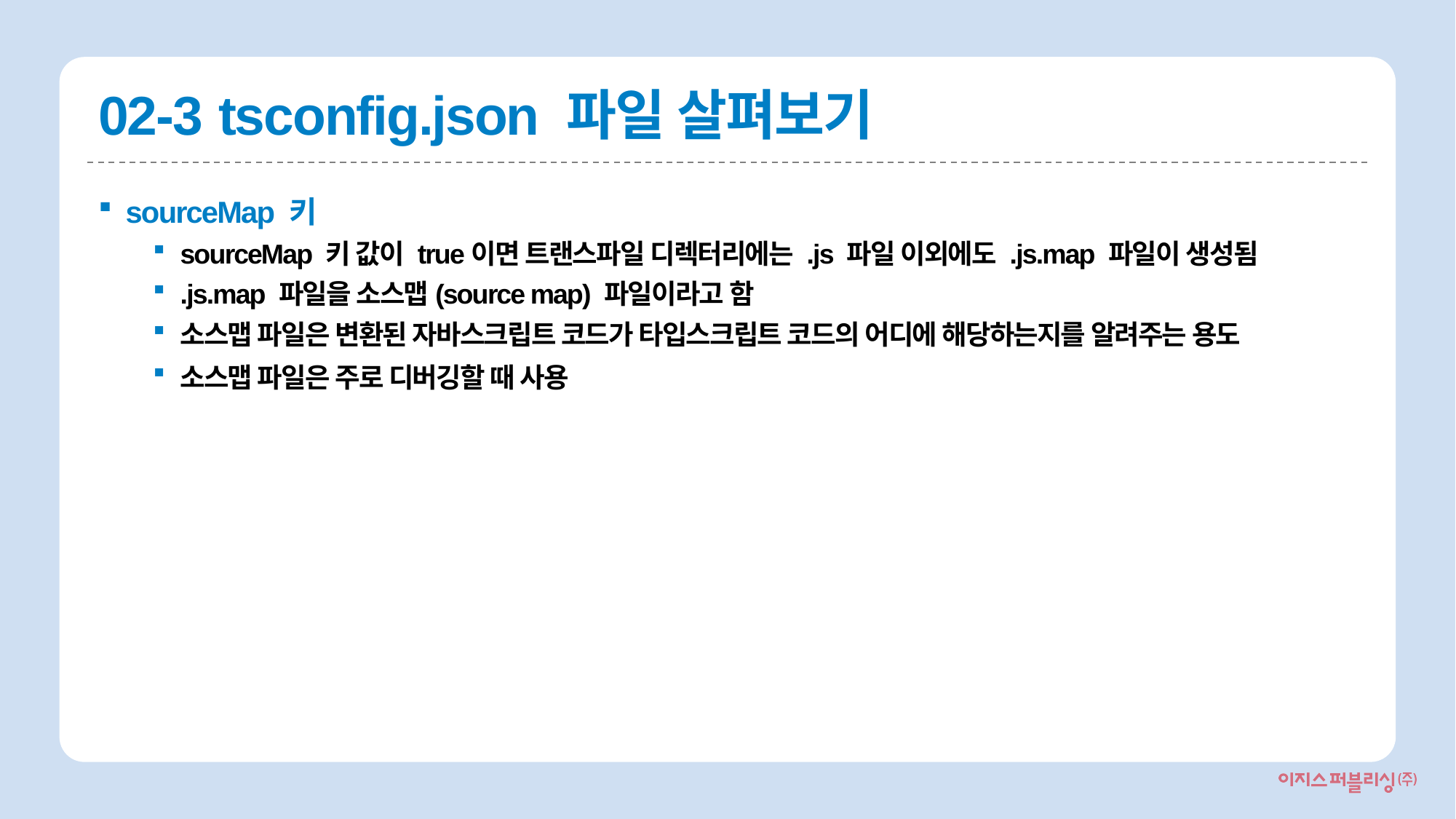

# 02-3 tsconfig.json 파일 살펴보기
sourceMap 키
sourceMap 키 값이 true이면 트랜스파일 디렉터리에는 .js 파일 이외에도 .js.map 파일이 생성됨
.js.map 파일을 소스맵(source map) 파일이라고 함
소스맵 파일은 변환된 자바스크립트 코드가 타입스크립트 코드의 어디에 해당하는지를 알려주는 용도
소스맵 파일은 주로 디버깅할 때 사용